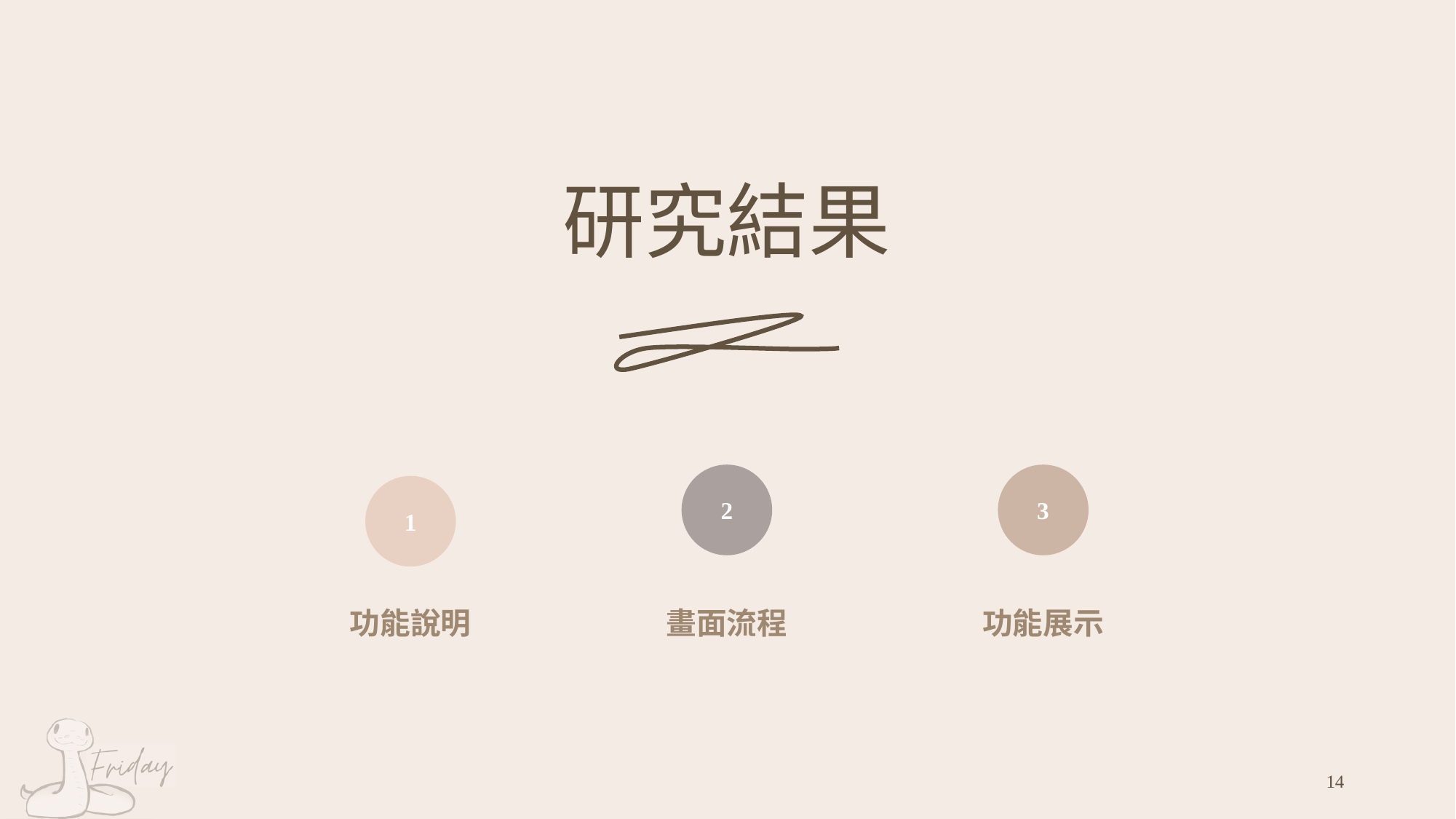

研究結果

2
3
1
畫面流程
功能展示
功能說明
14